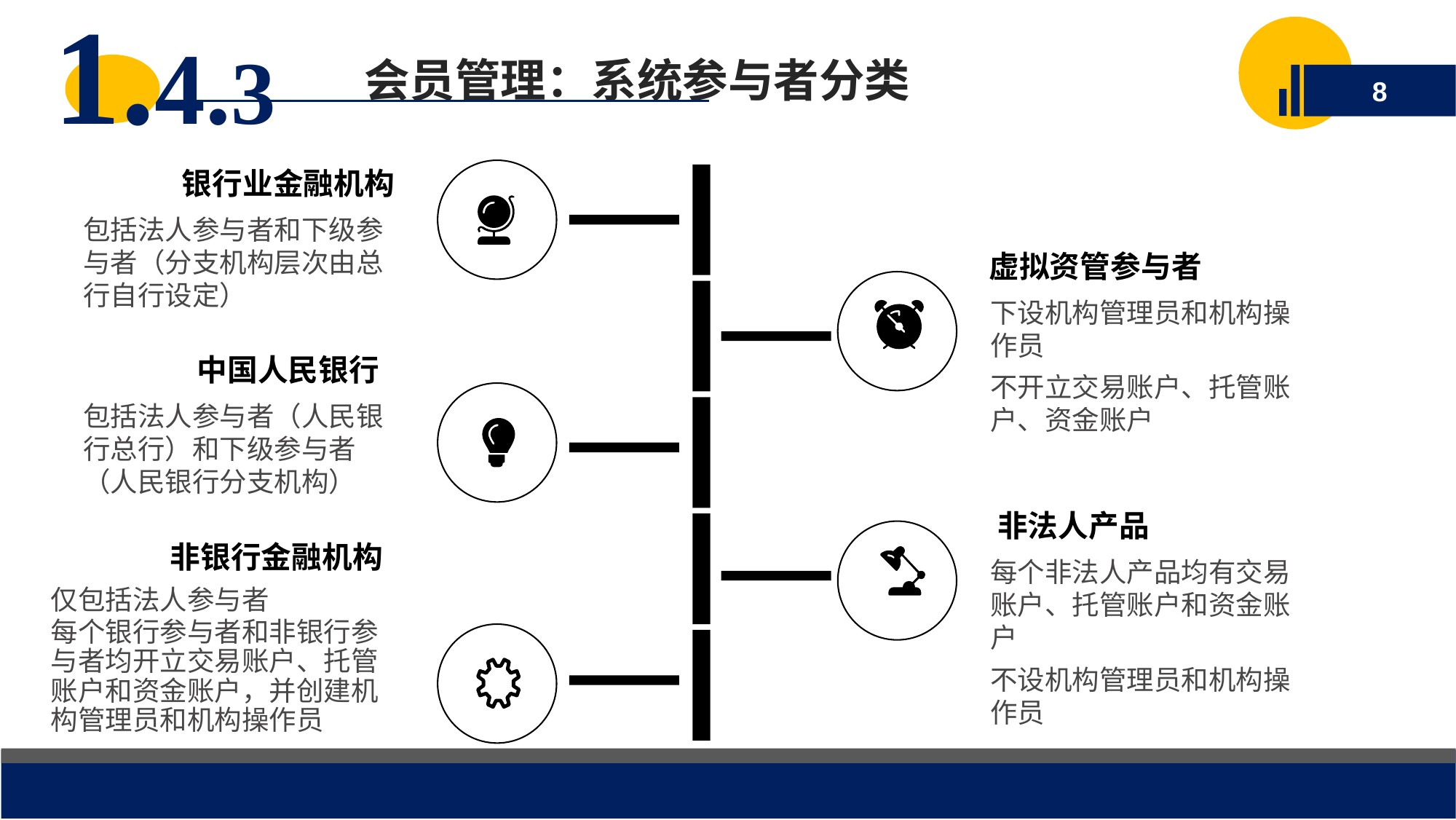

1.4.3

 会员管理：系统参与者分类

8

银行业金融机构
包括法人参与者和下级参与者（分支机构层次由总行自行设定）

虚拟资管参与者
下设机构管理员和机构操作员
不开立交易账户、托管账户、资金账户

中国人民银行
包括法人参与者（人民银行总行）和下级参与者（人民银行分支机构）

非法人产品
每个非法人产品均有交易账户、托管账户和资金账户
不设机构管理员和机构操作员

非银行金融机构
仅包括法人参与者
每个银行参与者和非银行参与者均开立交易账户、托管账户和资金账户，并创建机构管理员和机构操作员